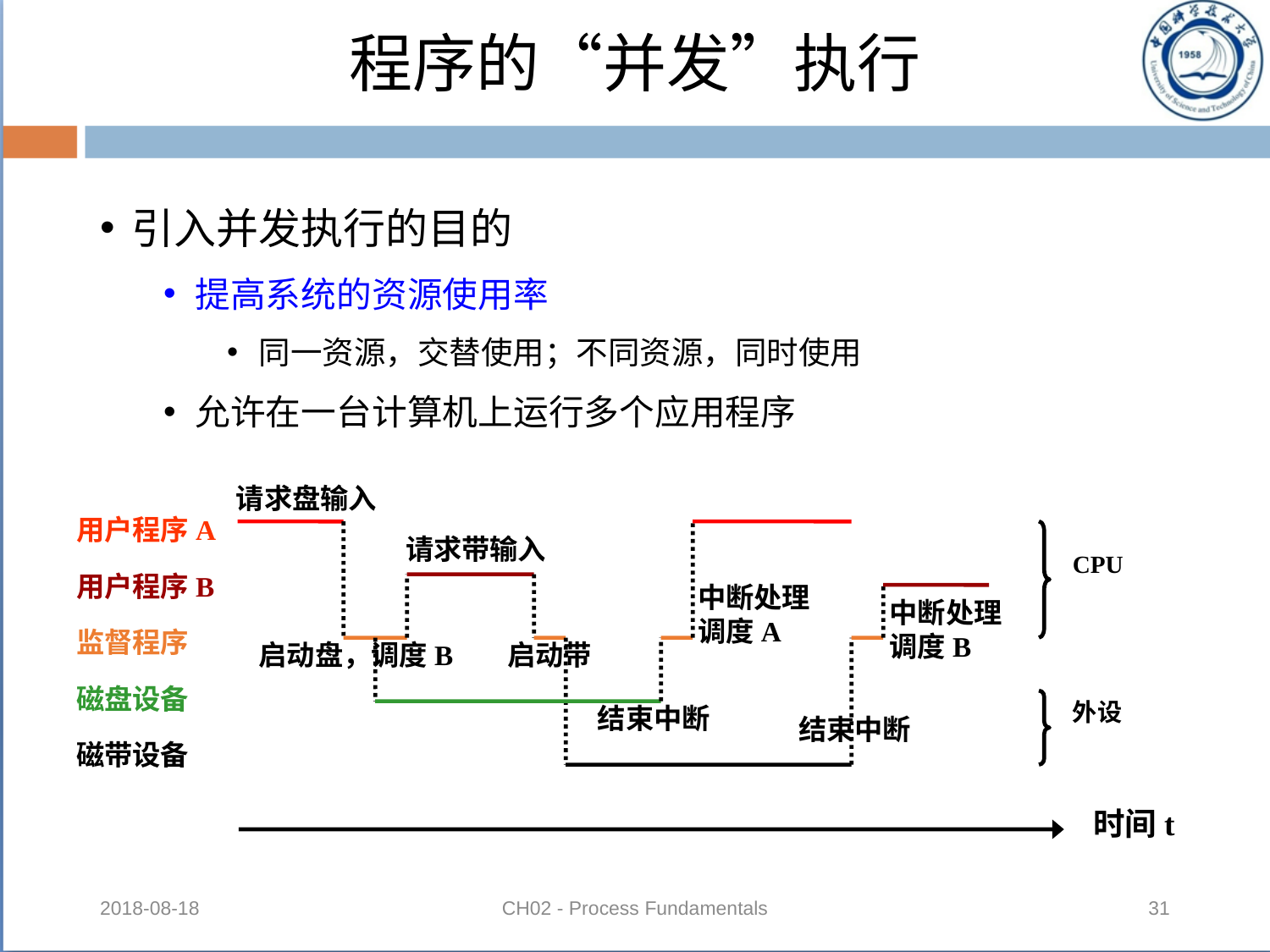

# 程序的“并发”执行
引入并发执行的目的
提高系统的资源使用率
同一资源，交替使用；不同资源，同时使用
允许在一台计算机上运行多个应用程序

请求盘输入

请求带输入
CPU

中断处理
调度A

中断处理
调度B
启动盘，调度B

启动带

外设

结束中断
结束中断

用户程序A
用户程序B
监督程序
磁盘设备
磁带设备
时间t

2018-08-18
CH02 - Process Fundamentals
31